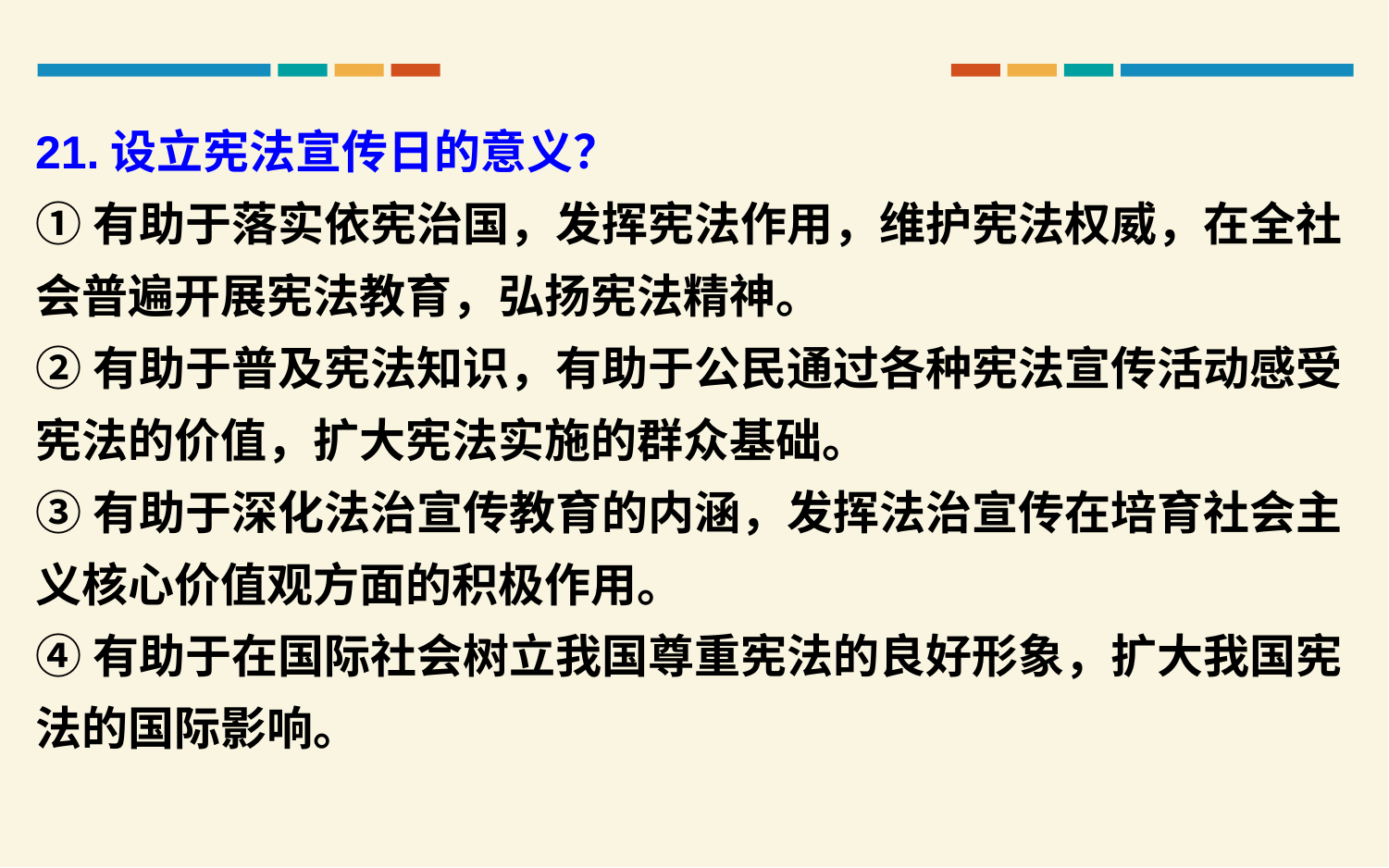

21.设立宪法宣传日的意义？
①有助于落实依宪治国，发挥宪法作用，维护宪法权威，在全社会普遍开展宪法教育，弘扬宪法精神。
②有助于普及宪法知识，有助于公民通过各种宪法宣传活动感受宪法的价值，扩大宪法实施的群众基础。
③有助于深化法治宣传教育的内涵，发挥法治宣传在培育社会主义核心价值观方面的积极作用。
④有助于在国际社会树立我国尊重宪法的良好形象，扩大我国宪法的国际影响。